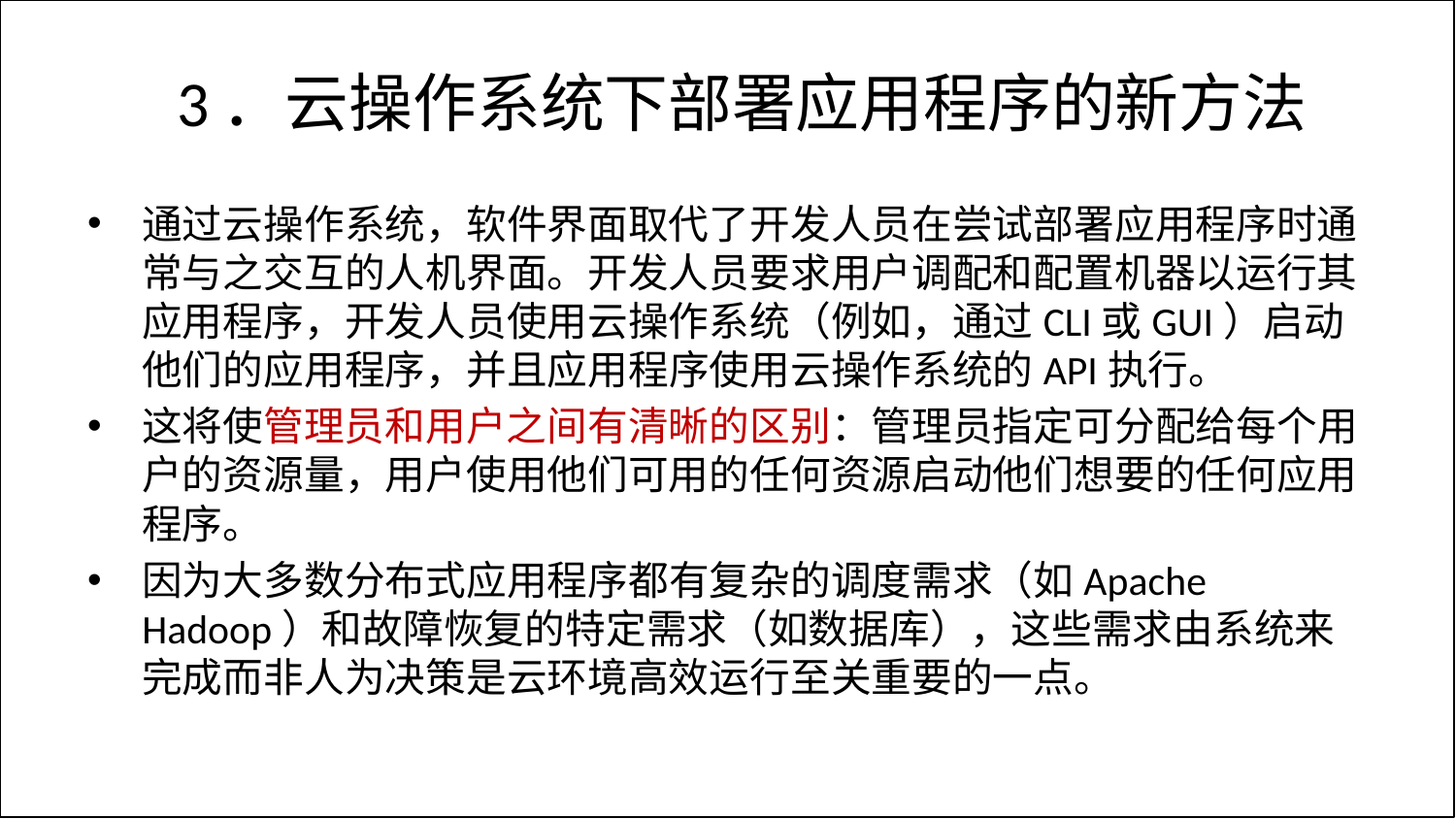

# 3．云操作系统下部署应用程序的新方法
通过云操作系统，软件界面取代了开发人员在尝试部署应用程序时通常与之交互的人机界面。开发人员要求用户调配和配置机器以运行其应用程序，开发人员使用云操作系统（例如，通过CLI或GUI）启动他们的应用程序，并且应用程序使用云操作系统的API执行。
这将使管理员和用户之间有清晰的区别：管理员指定可分配给每个用户的资源量，用户使用他们可用的任何资源启动他们想要的任何应用程序。
因为大多数分布式应用程序都有复杂的调度需求（如Apache Hadoop）和故障恢复的特定需求（如数据库），这些需求由系统来完成而非人为决策是云环境高效运行至关重要的一点。